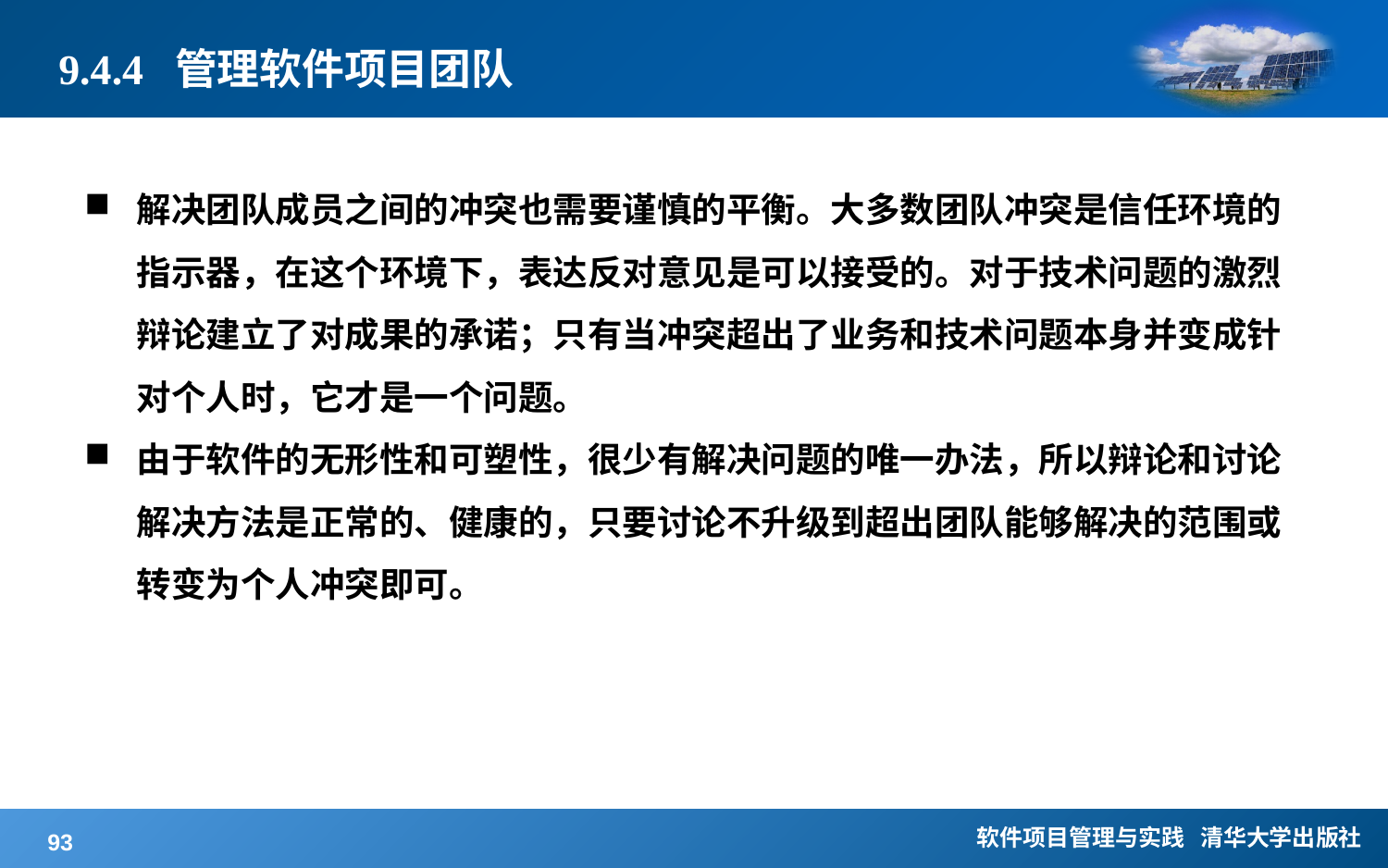

# 9.4.4  管理软件项目团队
解决团队成员之间的冲突也需要谨慎的平衡。大多数团队冲突是信任环境的指示器，在这个环境下，表达反对意见是可以接受的。对于技术问题的激烈辩论建立了对成果的承诺；只有当冲突超出了业务和技术问题本身并变成针对个人时，它才是一个问题。
由于软件的无形性和可塑性，很少有解决问题的唯一办法，所以辩论和讨论解决方法是正常的、健康的，只要讨论不升级到超出团队能够解决的范围或转变为个人冲突即可。